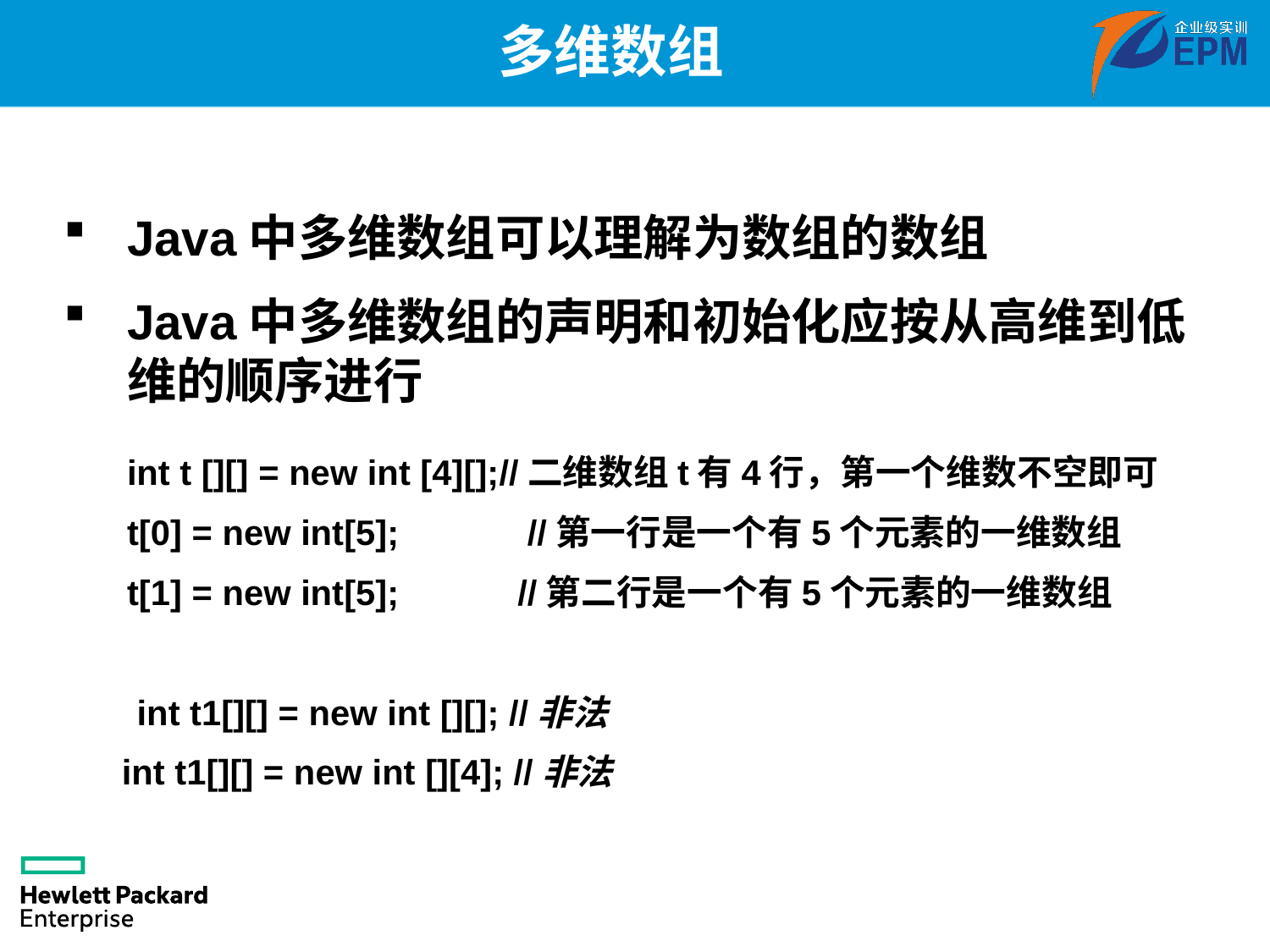

# 多维数组
Java中多维数组可以理解为数组的数组
Java中多维数组的声明和初始化应按从高维到低维的顺序进行

	int t [][] = new int [4][];//二维数组t有4行，第一个维数不空即可
	t[0] = new int[5];	  //第一行是一个有5个元素的一维数组
	t[1] = new int[5];	 //第二行是一个有5个元素的一维数组

	 int t1[][] = new int [][]; //非法
      int t1[][] = new int [][4]; //非法